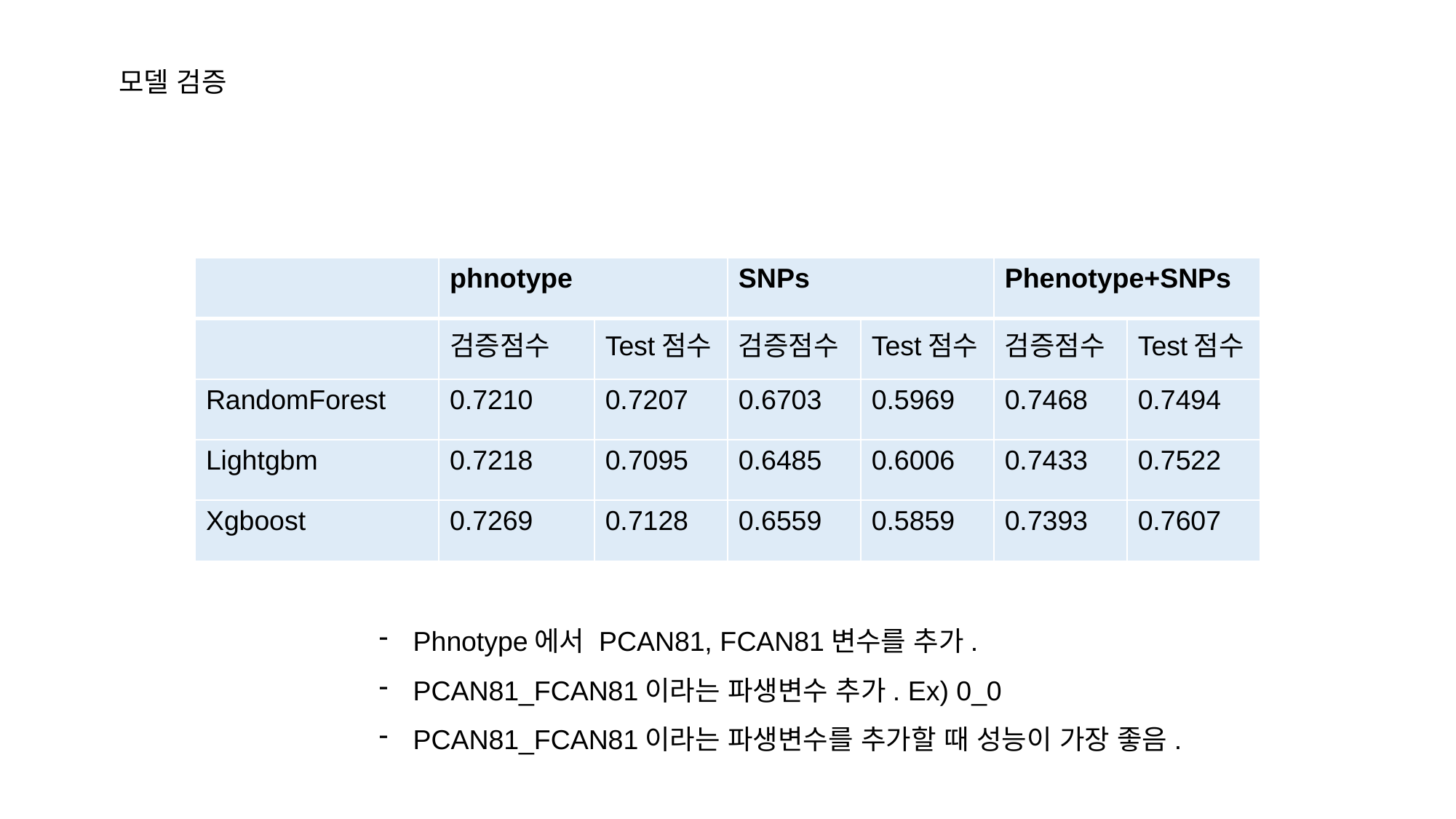

모델 검증
|  | phnotype |  | SNPs |  | Phenotype+SNPs |  |
| --- | --- | --- | --- | --- | --- | --- |
|  | 검증점수 | Test점수 | 검증점수 | Test점수 | 검증점수 | Test점수 |
| RandomForest | 0.7210 | 0.7207 | 0.6703 | 0.5969 | 0.7468 | 0.7494 |
| Lightgbm | 0.7218 | 0.7095 | 0.6485 | 0.6006 | 0.7433 | 0.7522 |
| Xgboost | 0.7269 | 0.7128 | 0.6559 | 0.5859 | 0.7393 | 0.7607 |
Phnotype에서 PCAN81, FCAN81변수를 추가.
PCAN81_FCAN81이라는 파생변수 추가. Ex) 0_0
PCAN81_FCAN81이라는 파생변수를 추가할 때 성능이 가장 좋음.